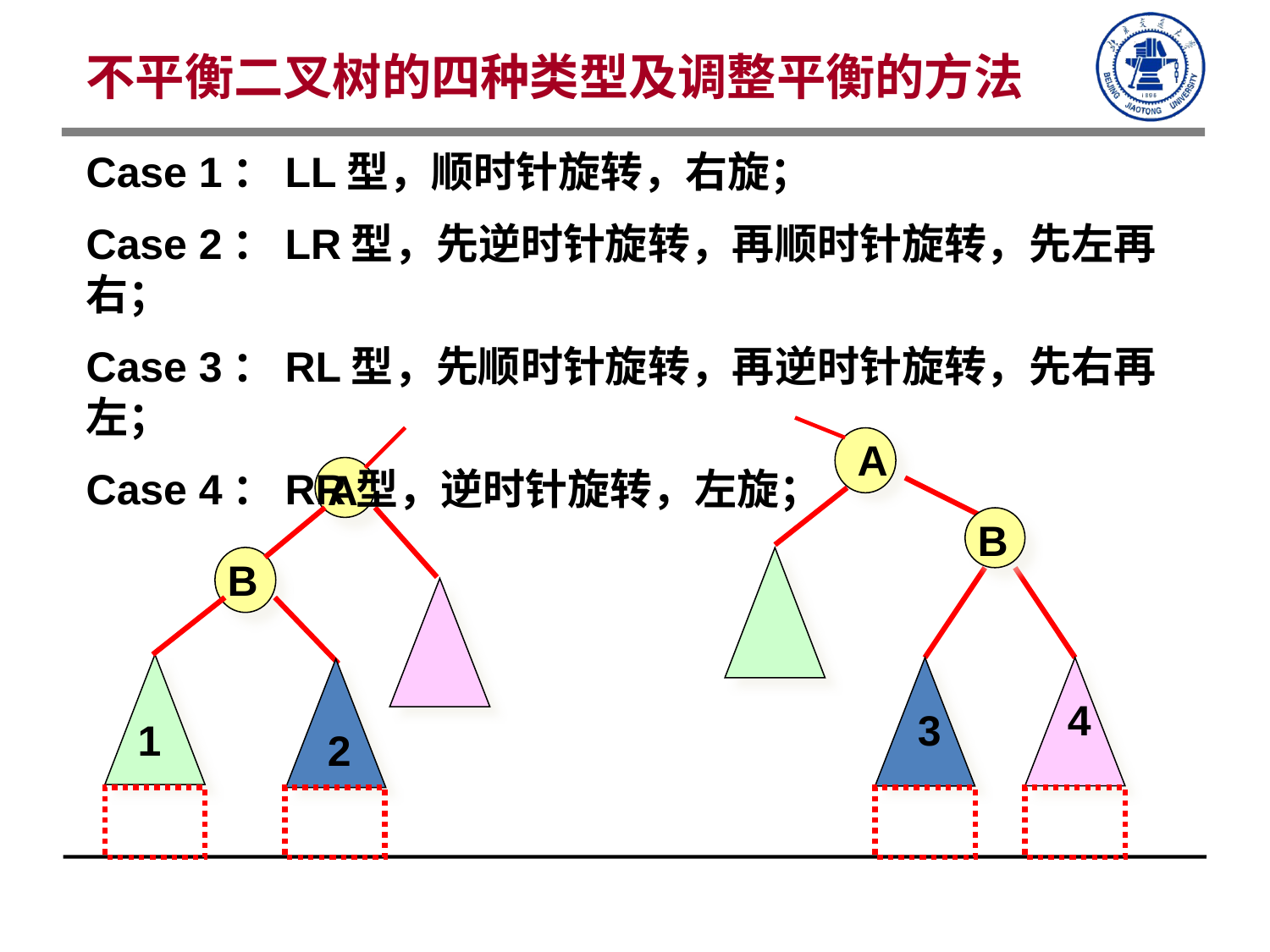

不平衡二叉树的四种类型及调整平衡的方法
Case 1：LL型，顺时针旋转，右旋；
Case 2：LR型，先逆时针旋转，再顺时针旋转，先左再右；
Case 3：RL型，先顺时针旋转，再逆时针旋转，先右再左；
Case 4：RR型，逆时针旋转，左旋；

A

B

4
3

A

B

1
2